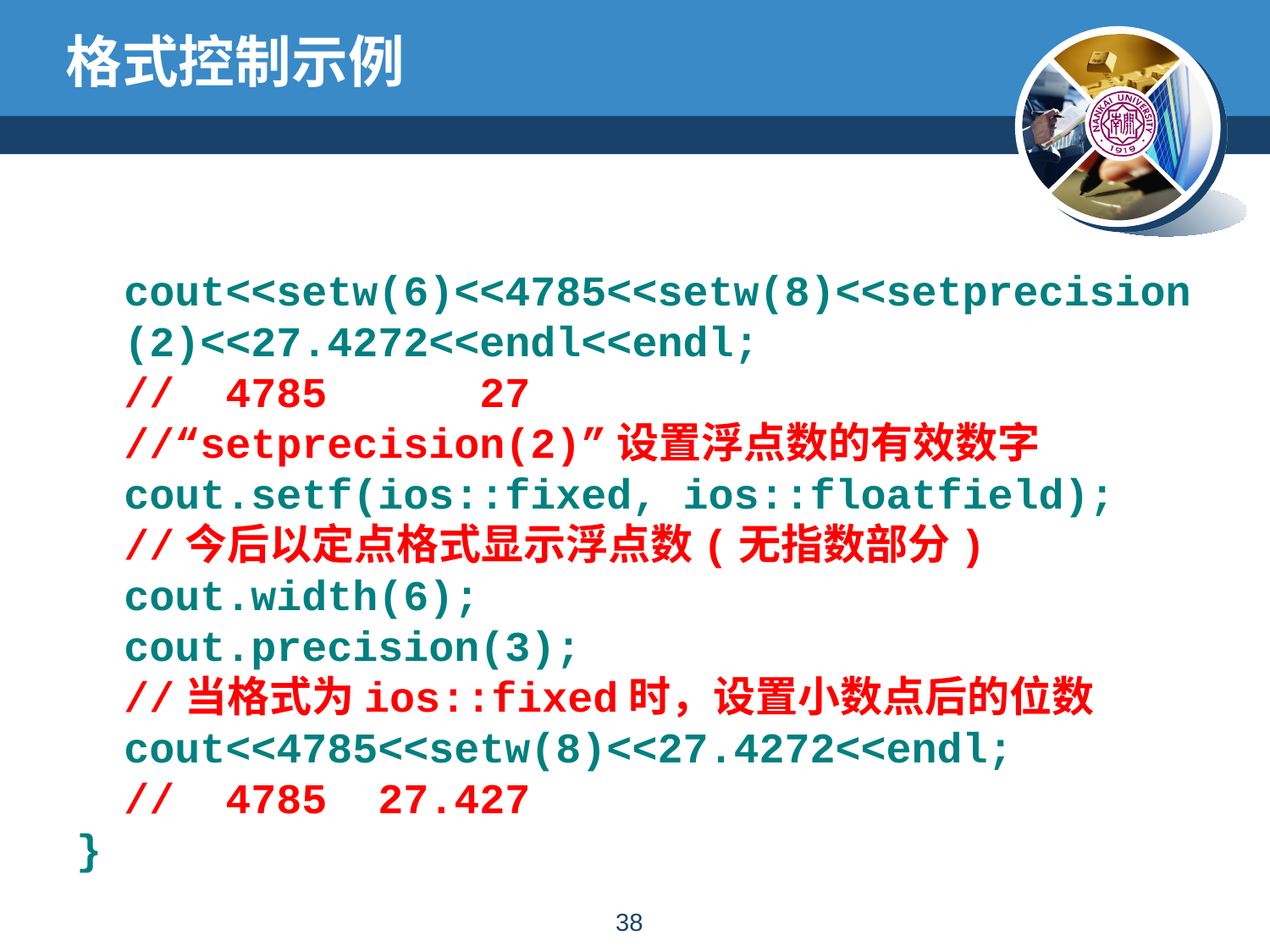

# 格式控制示例
	cout<<setw(6)<<4785<<setw(8)<<setprecision(2)<<27.4272<<endl<<endl;
	//  4785      27
	//“setprecision(2)”设置浮点数的有效数字
	cout.setf(ios::fixed, ios::floatfield);
	//今后以定点格式显示浮点数(无指数部分)
	cout.width(6);
	cout.precision(3);
	//当格式为ios::fixed时，设置小数点后的位数
	cout<<4785<<setw(8)<<27.4272<<endl;
	//  4785  27.427
}
38